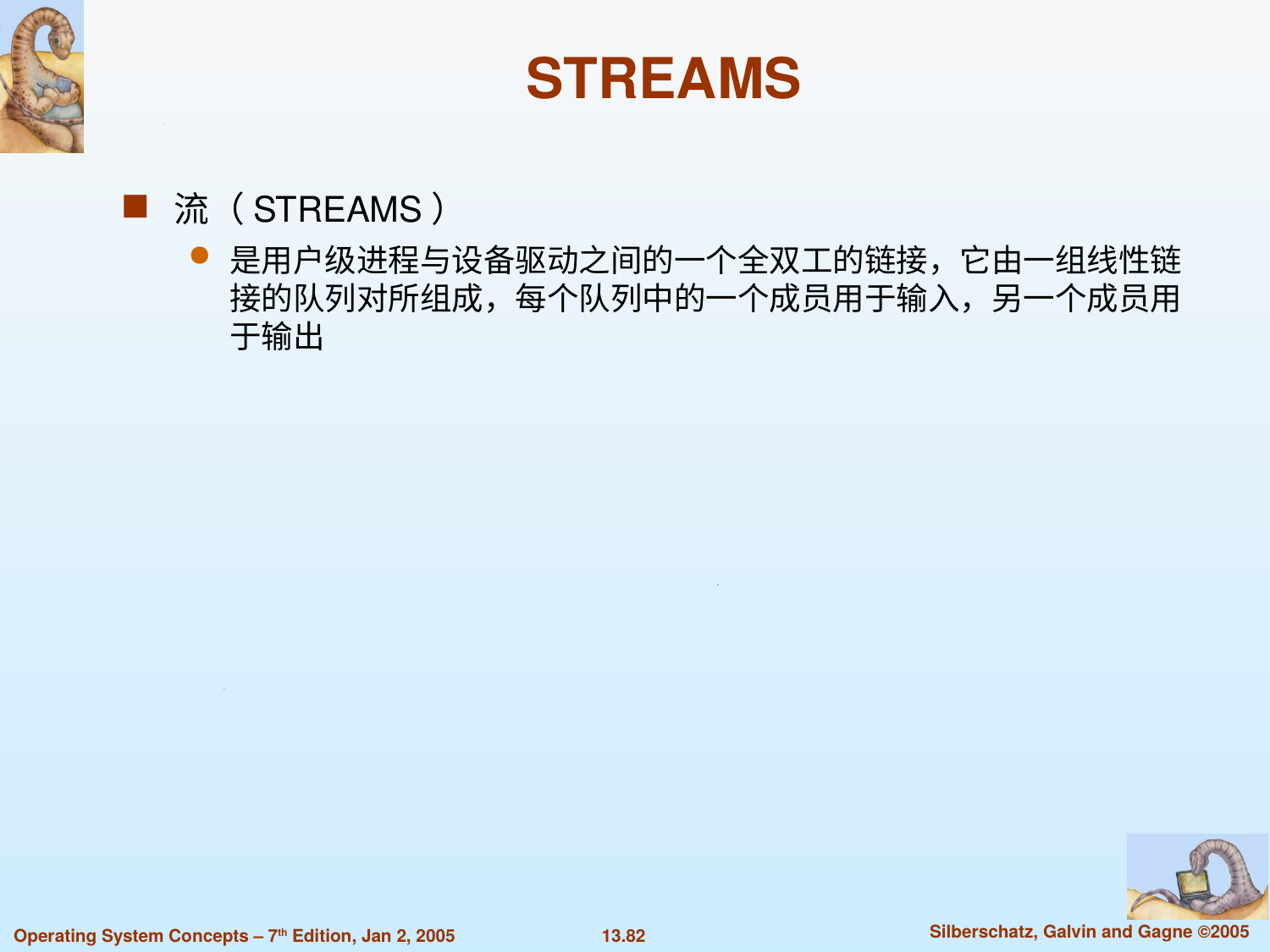

STREAMS
流（STREAMS）
是用户级进程与设备驱动之间的一个全双工的链接，它由一组线性链接的队列对所组成，每个队列中的一个成员用于输入，另一个成员用于输出